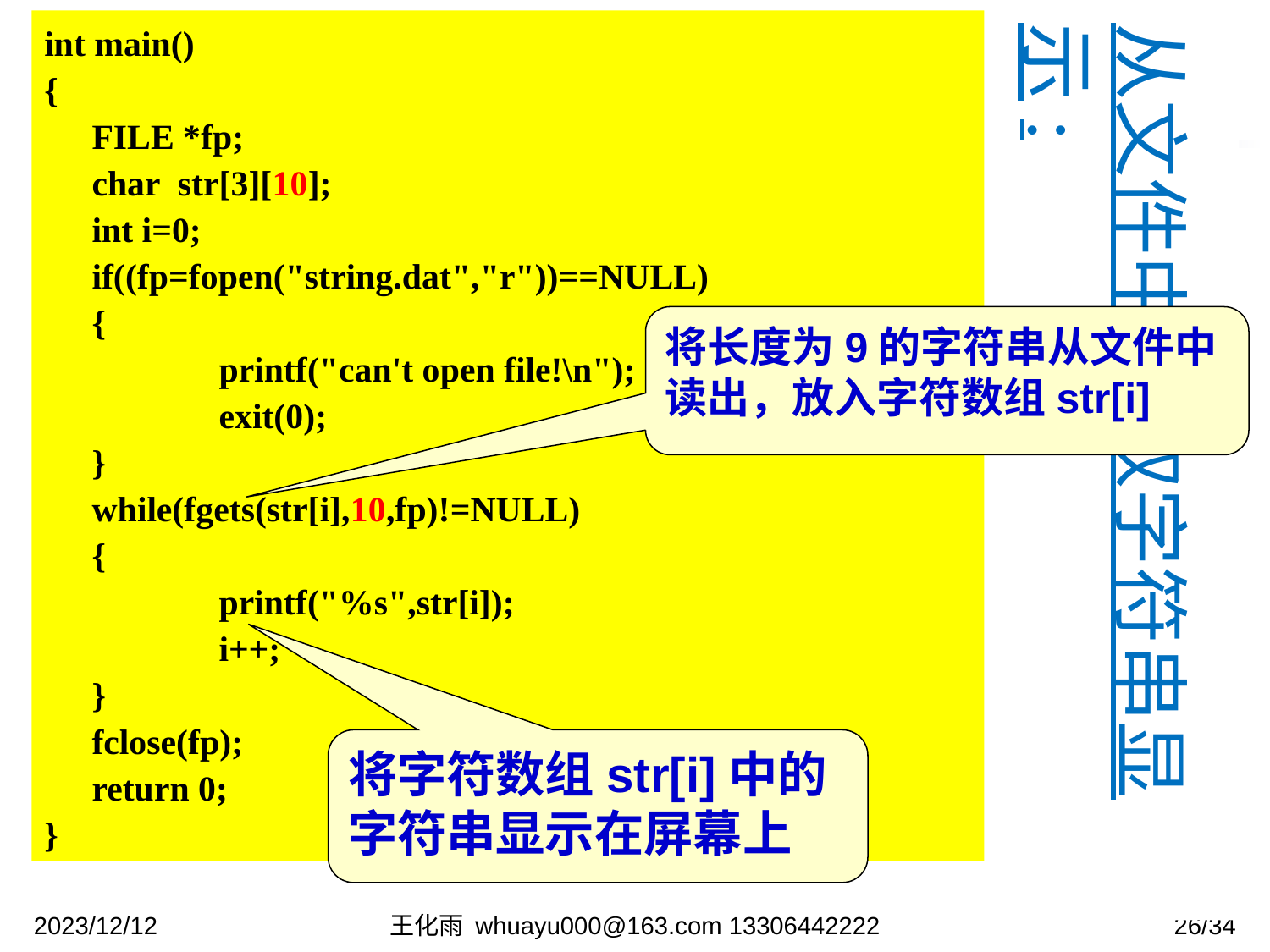

int main()
{
	FILE *fp;
	char  str[3][10];
	int i=0;
	if((fp=fopen("string.dat","r"))==NULL)
	{
		printf("can't open file!\n");
		exit(0);
	}
	while(fgets(str[i],10,fp)!=NULL)
	{
		printf("%s",str[i]);
		i++;
	}
	fclose(fp);
	return 0;
}
从文件中读取字符串显示:

将长度为9的字符串从文件中读出，放入字符数组str[i]
将字符数组str[i]中的字符串显示在屏幕上
2023/12/12
王化雨 whuayu000@163.com 13306442222
26/34